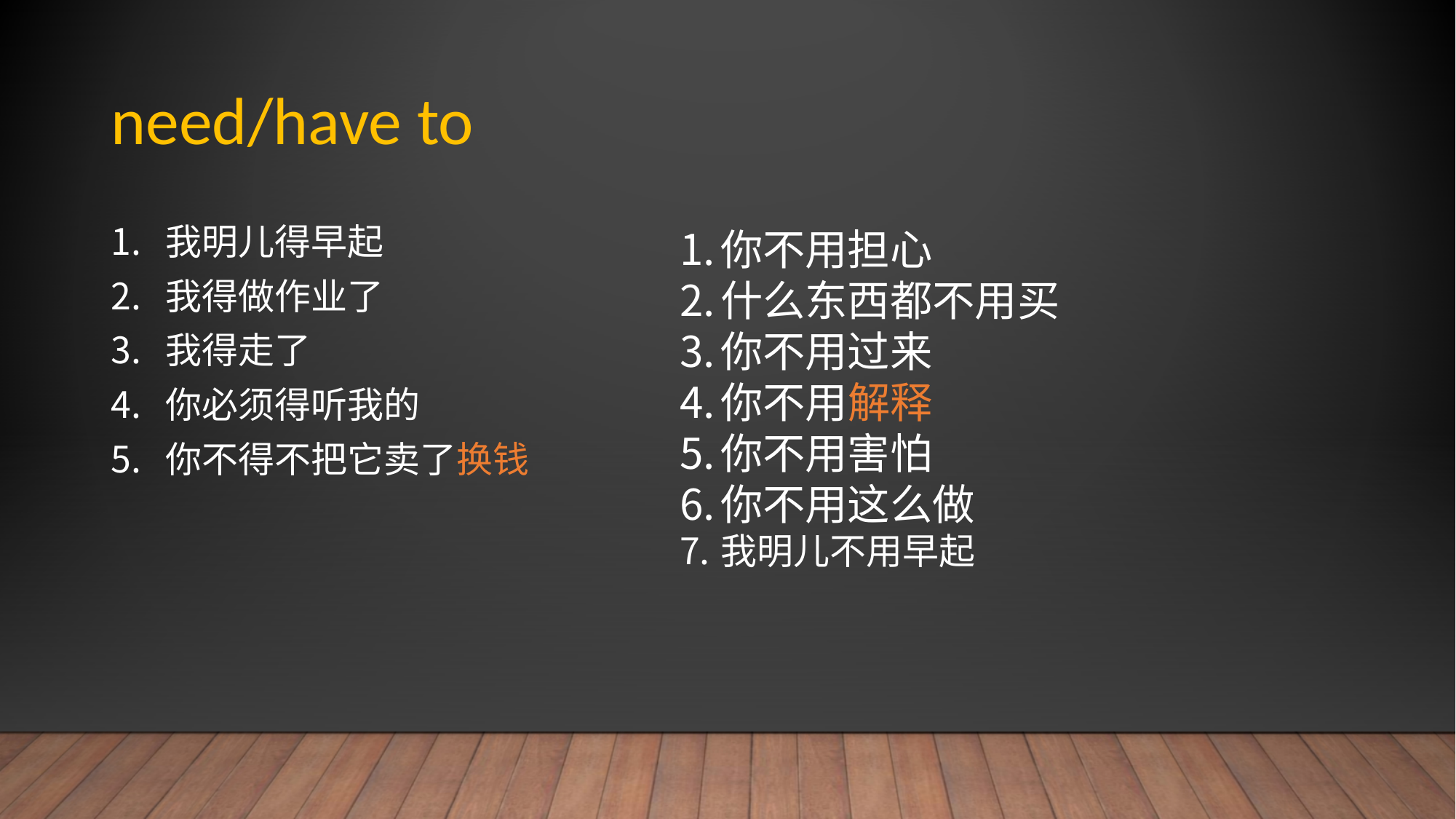

# need/have to
你不用担心
什么东西都不用买
你不用过来
你不用解释
你不用害怕
你不用这么做
我明儿不用早起
我明儿得早起
我得做作业了
我得走了
你必须得听我的
你不得不把它卖了换钱